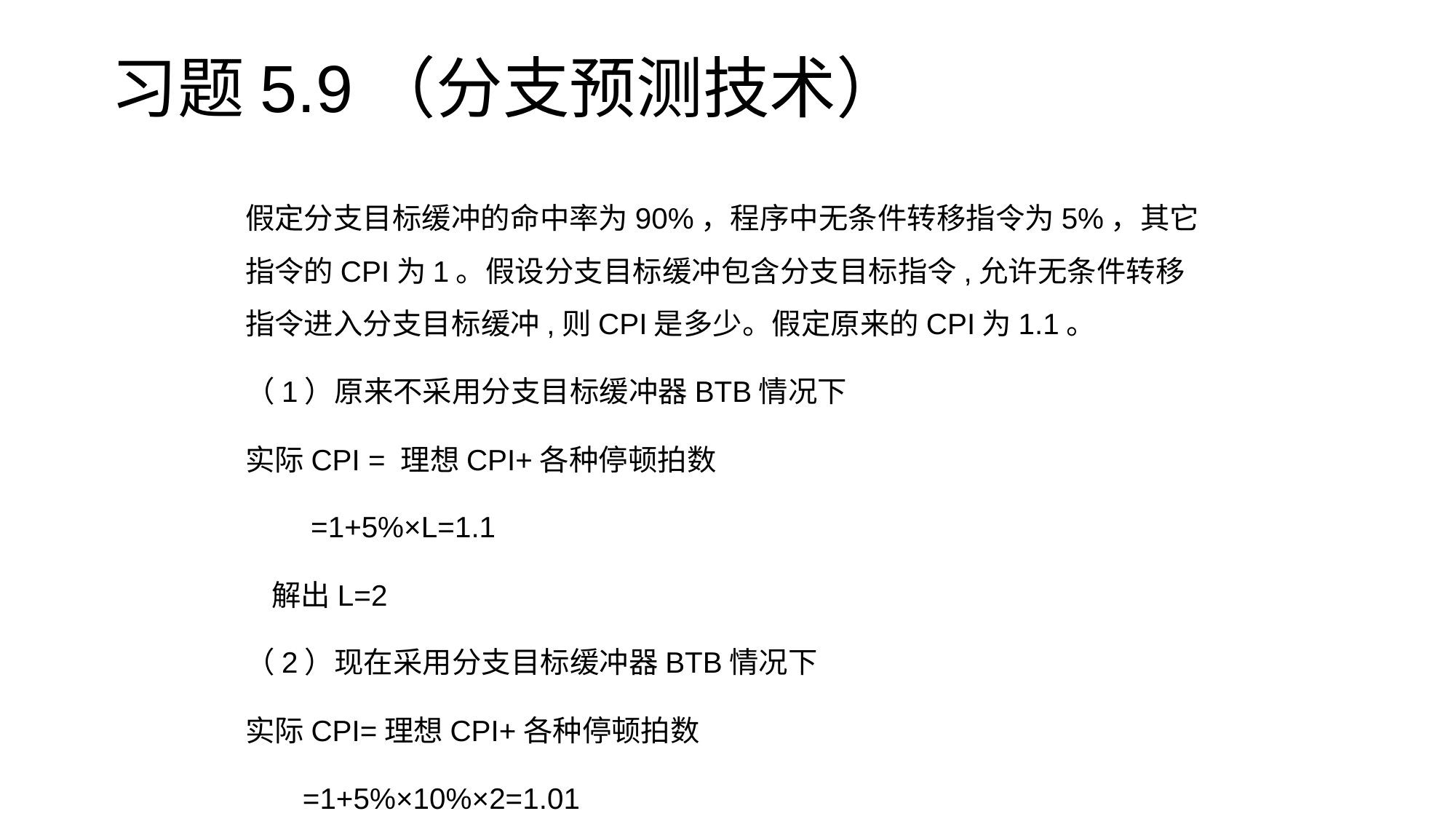

# 习题5.9（分支预测技术）
假定分支目标缓冲的命中率为90%，程序中无条件转移指令为5%，其它指令的CPI为1。假设分支目标缓冲包含分支目标指令,允许无条件转移指令进入分支目标缓冲,则CPI是多少。假定原来的CPI为1.1。
（1）原来不采用分支目标缓冲器BTB情况下
实际CPI = 理想CPI+各种停顿拍数
        =1+5%×L=1.1
   解出L=2
（2）现在采用分支目标缓冲器BTB情况下
实际CPI=理想CPI+各种停顿拍数
       =1+5%×10%×2=1.01